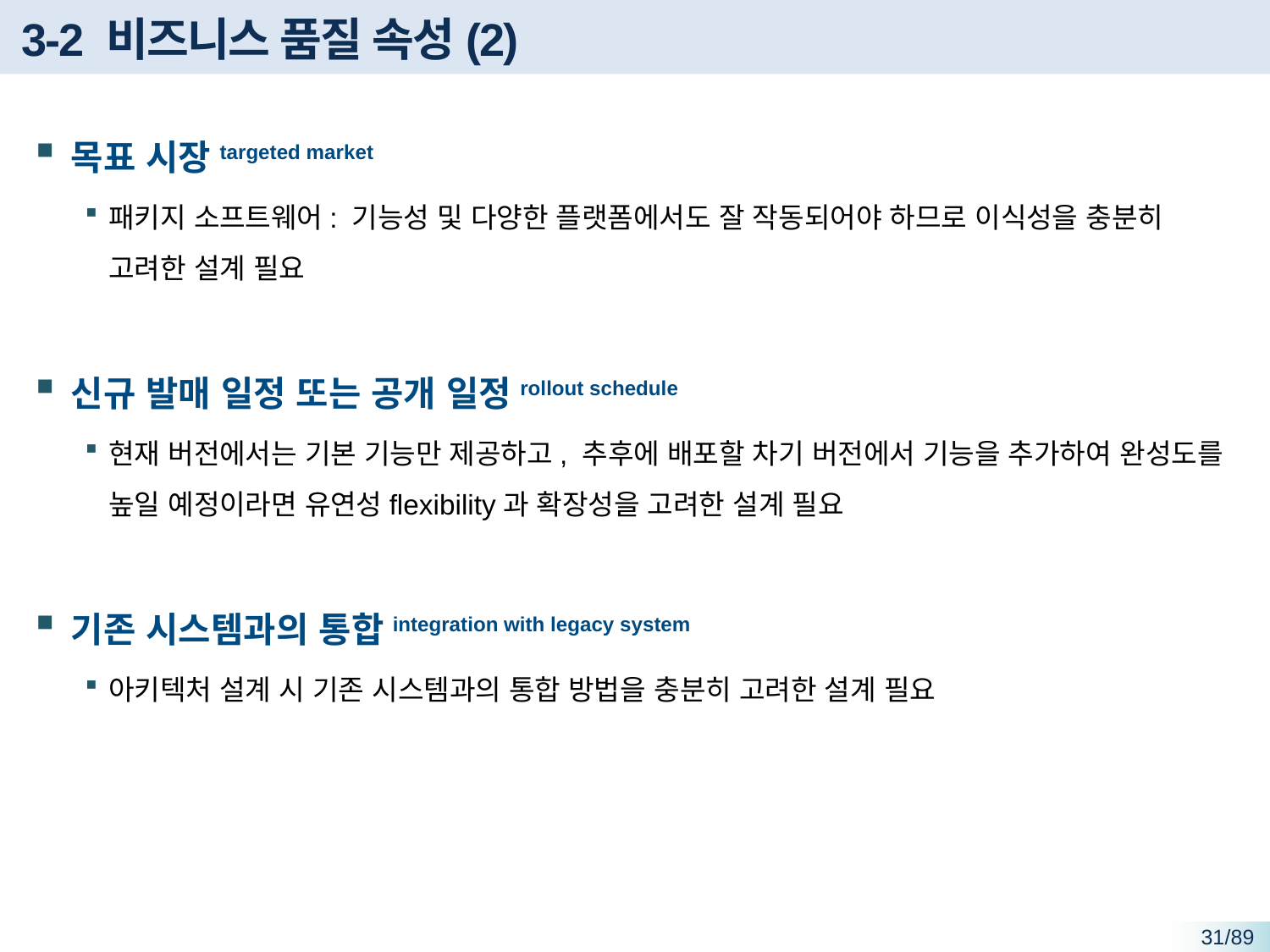

# 3-2 비즈니스 품질 속성(2)
목표 시장targeted market
패키지 소프트웨어: 기능성 및 다양한 플랫폼에서도 잘 작동되어야 하므로 이식성을 충분히 고려한 설계 필요

신규 발매 일정 또는 공개 일정rollout schedule
현재 버전에서는 기본 기능만 제공하고, 추후에 배포할 차기 버전에서 기능을 추가하여 완성도를 높일 예정이라면 유연성flexibility과 확장성을 고려한 설계 필요

기존 시스템과의 통합integration with legacy system
아키텍처 설계 시 기존 시스템과의 통합 방법을 충분히 고려한 설계 필요